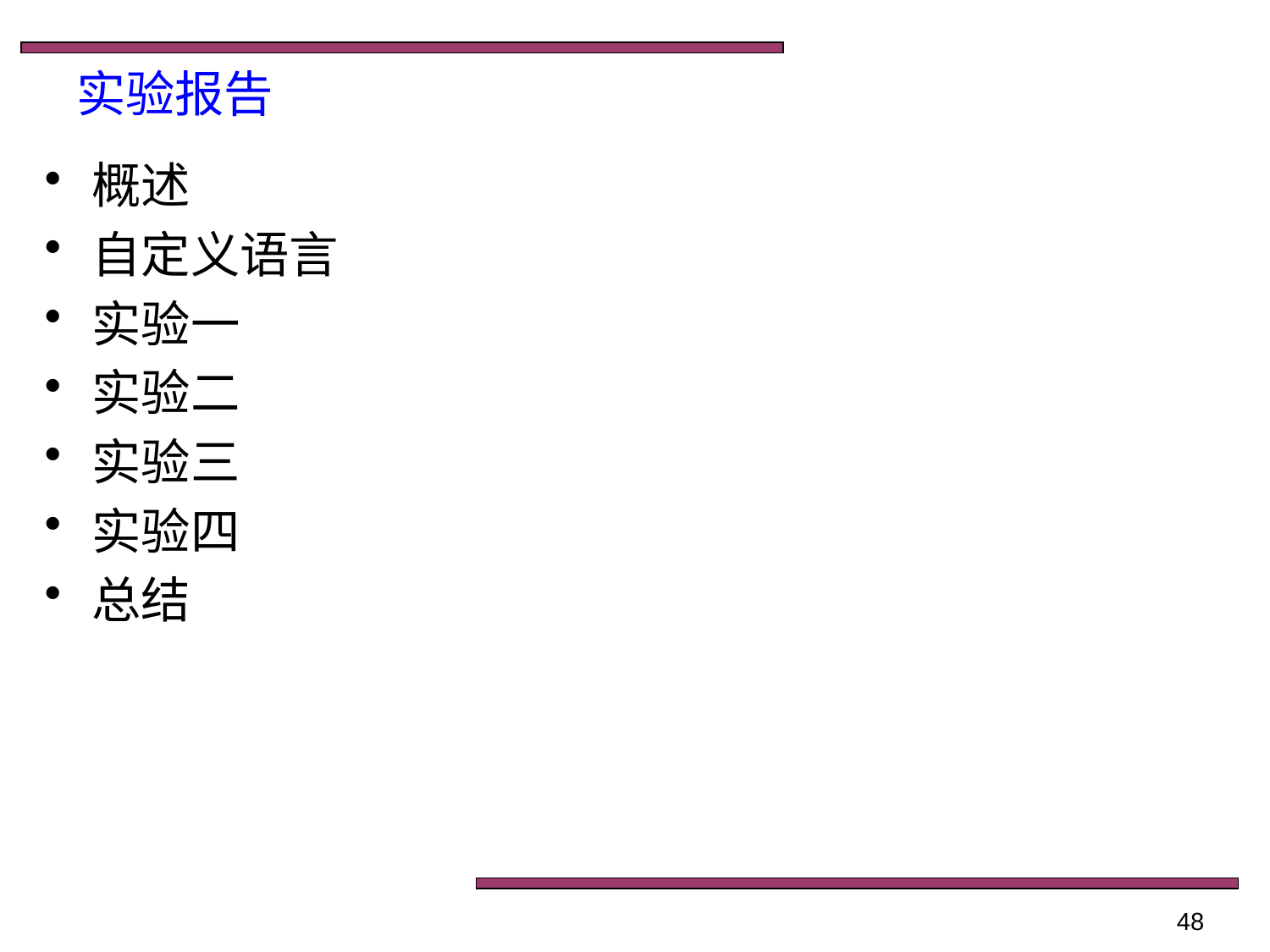

#
实验报告
概述
自定义语言
实验一
实验二
实验三
实验四
总结
48